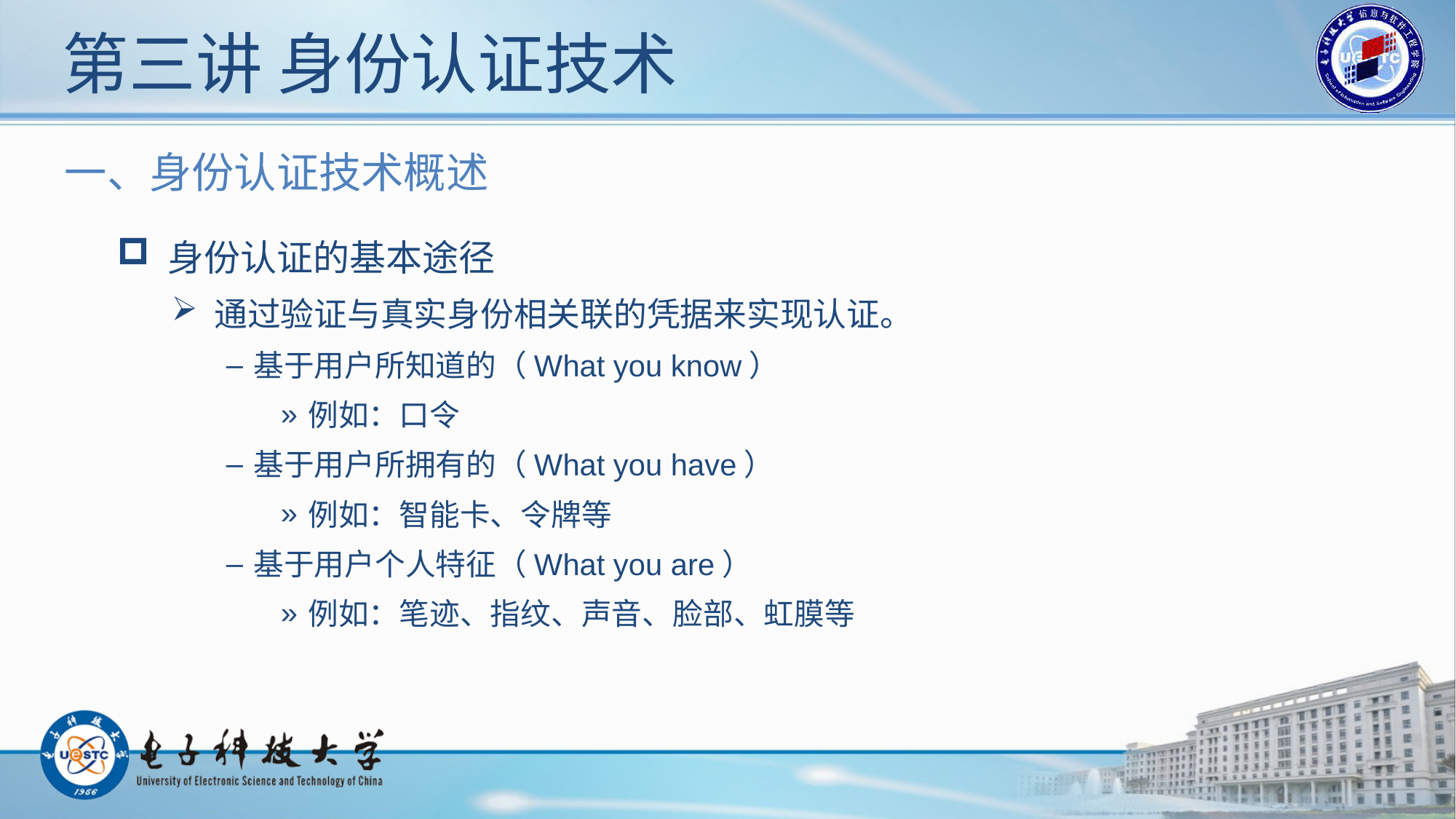

# 第三讲 身份认证技术
一、身份认证技术概述
 身份认证的基本途径
 通过验证与真实身份相关联的凭据来实现认证。
基于用户所知道的（What you know）
例如：口令
基于用户所拥有的（What you have）
例如：智能卡、令牌等
基于用户个人特征（What you are）
例如：笔迹、指纹、声音、脸部、虹膜等